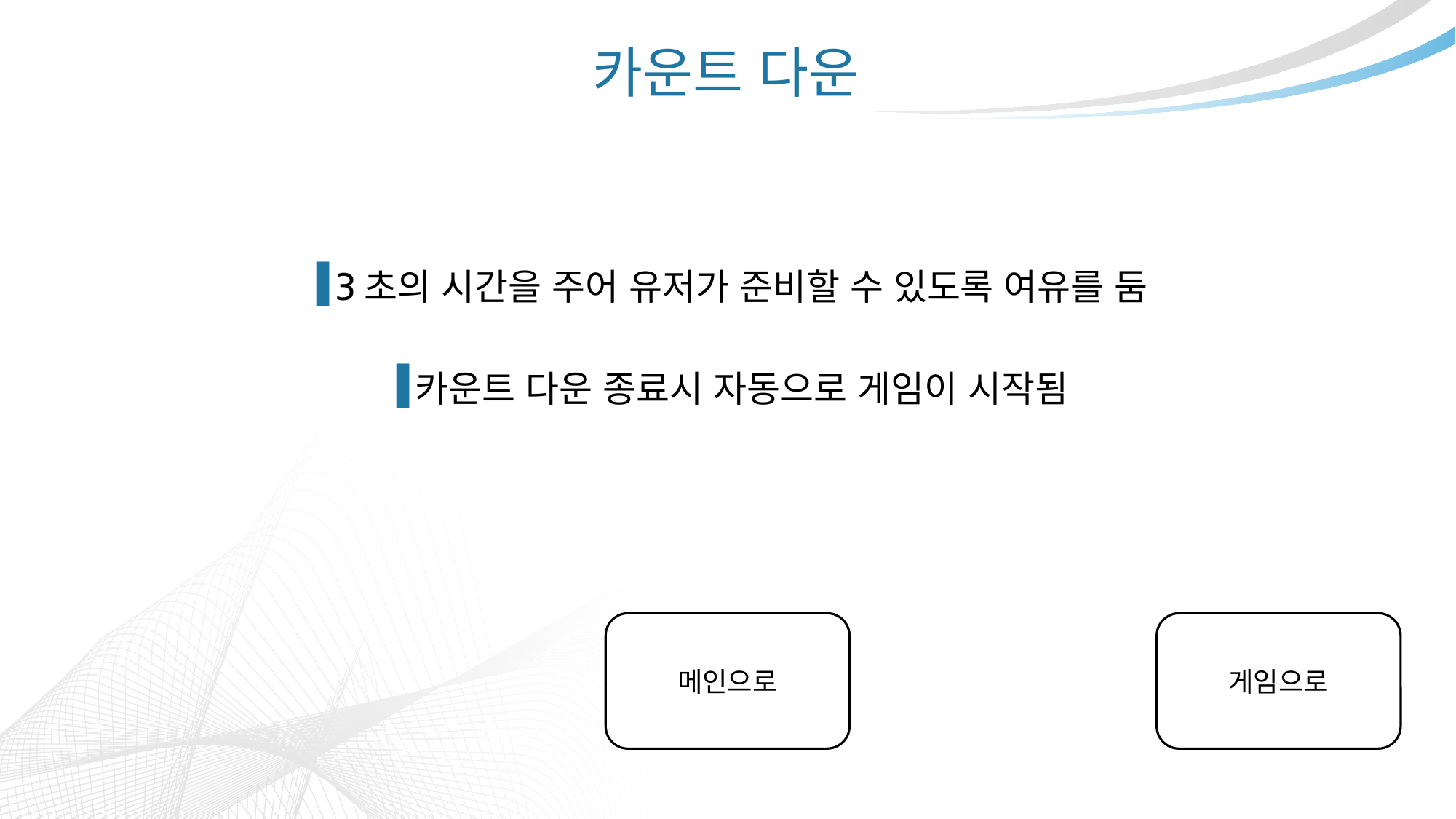

# 카운트 다운

3초의 시간을 주어 유저가 준비할 수 있도록 여유를 둠

카운트 다운 종료시 자동으로 게임이 시작됨

메인으로
게임으로